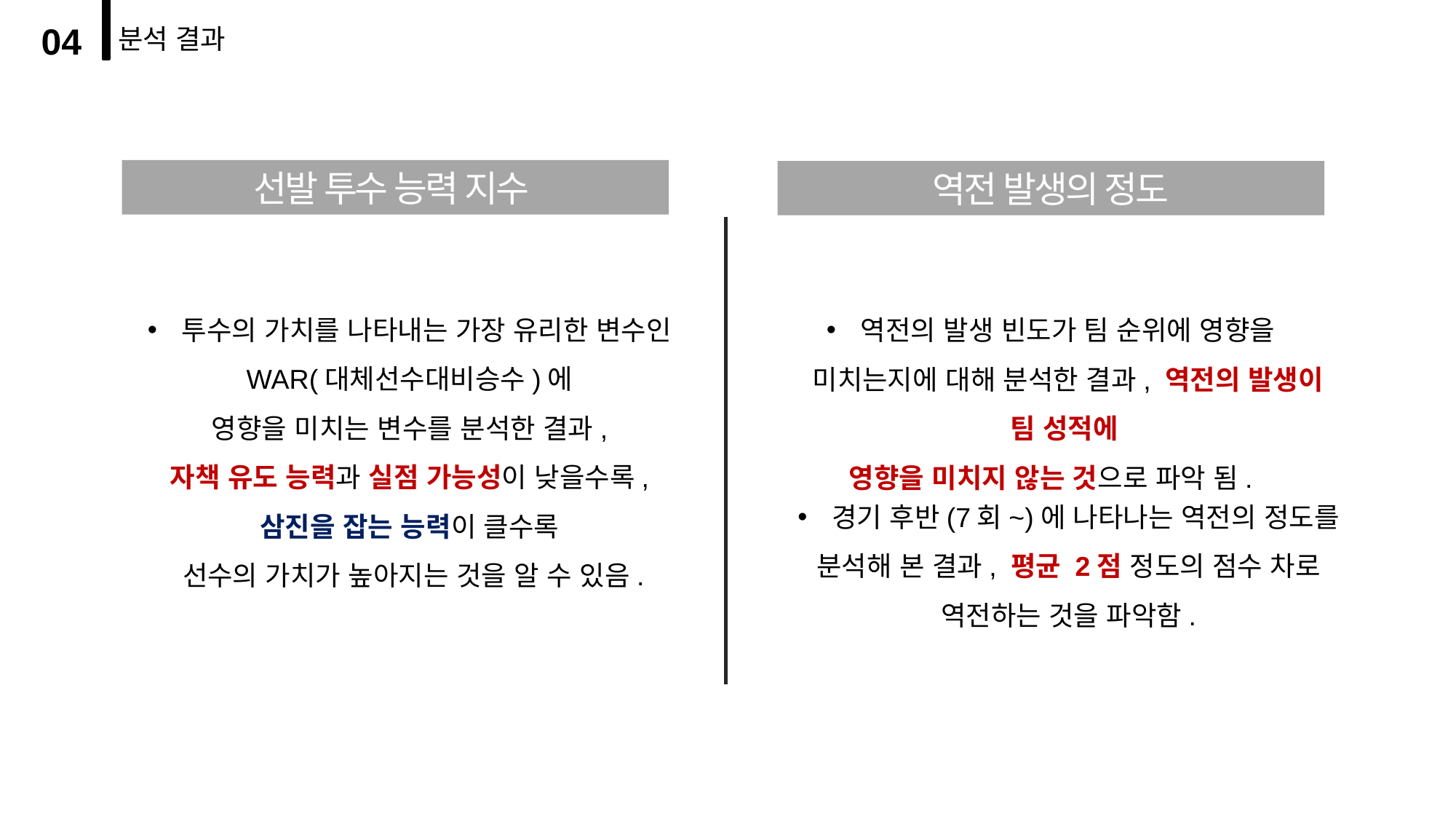

04

분석 결과
선발 투수 능력 지수
역전 발생의 정도
투수의 가치를 나타내는 가장 유리한 변수인
WAR(대체선수대비승수)에
영향을 미치는 변수를 분석한 결과,
자책 유도 능력과 실점 가능성이 낮을수록,
삼진을 잡는 능력이 클수록
선수의 가치가 높아지는 것을 알 수 있음.
역전의 발생 빈도가 팀 순위에 영향을 미치는지에 대해 분석한 결과, 역전의 발생이 팀 성적에
영향을 미치지 않는 것으로 파악 됨.
경기 후반(7회~)에 나타나는 역전의 정도를
분석해 본 결과, 평균 2점 정도의 점수 차로
역전하는 것을 파악함.